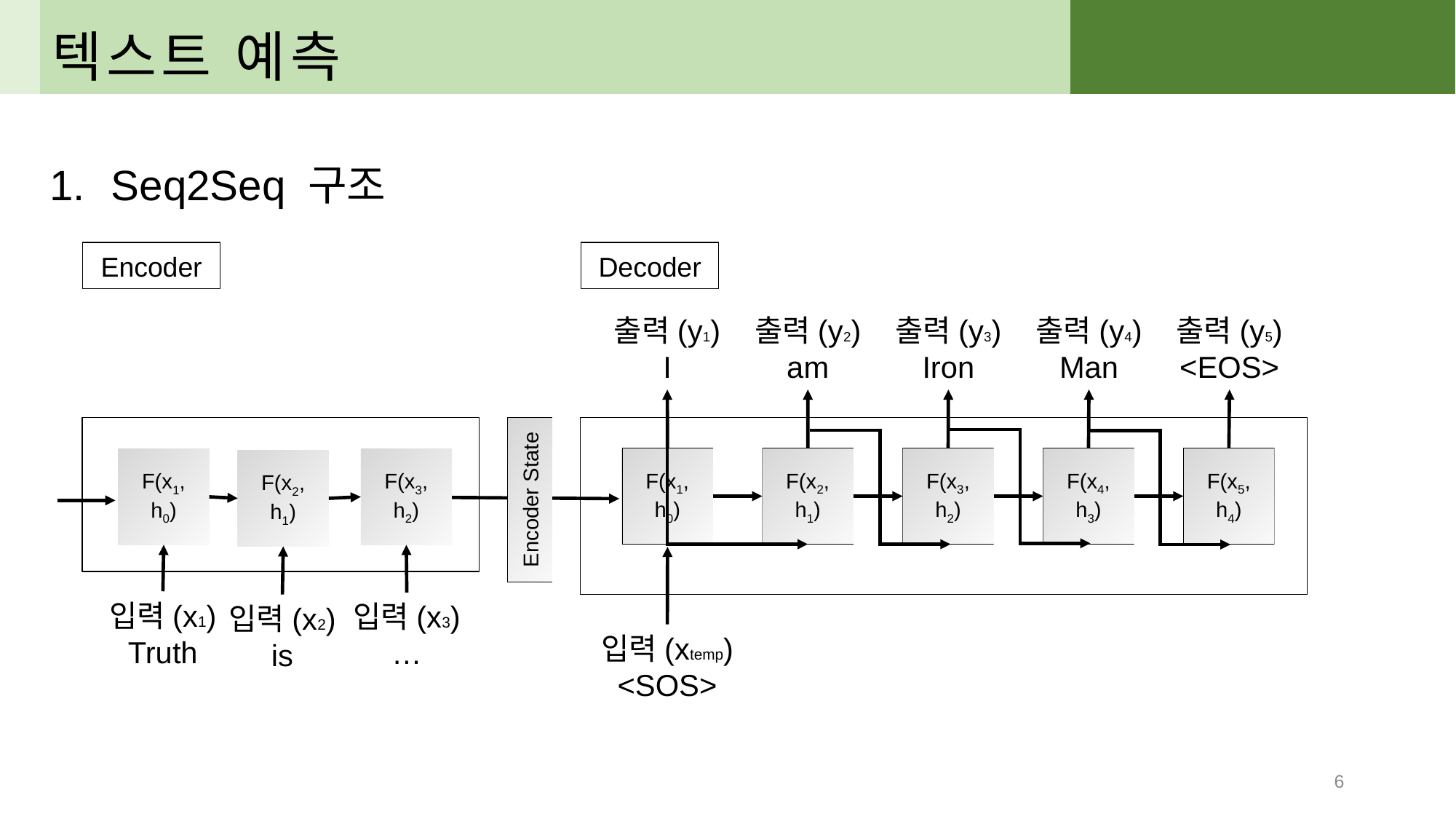

텍스트 예측

Seq2Seq 구조
Encoder
Decoder
출력(y1)
I
출력(y2)
am
출력(y3)
Iron
출력(y4)
Man
출력(y5)
<EOS>
Encoder State

F(x1, h0)
F(x2, h1)
F(x3, h2)
F(x4, h3)
F(x5, h4)
F(x1, h0)
F(x3, h2)
F(x2, h1)
입력(x1)
Truth
입력(x3)
…
입력(x2)
is
입력(xtemp)
<SOS>
6